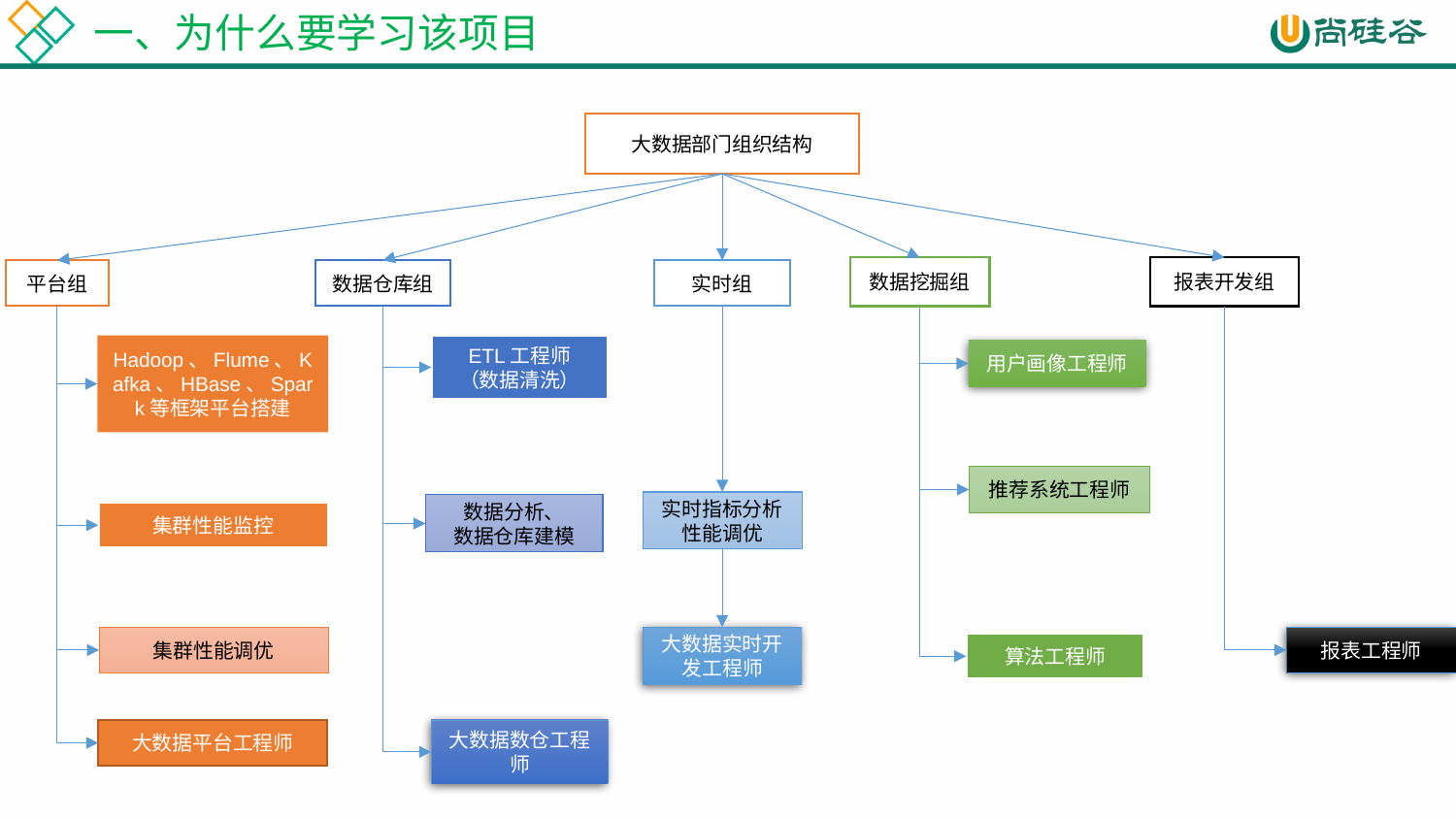

一、为什么要学习该项目
大数据部门组织结构
数据挖掘组
报表开发组
实时组
平台组
数据仓库组
Hadoop、Flume、Kafka、HBase、Spark等框架平台搭建
ETL工程师
（数据清洗）
用户画像工程师
推荐系统工程师
实时指标分析
性能调优
数据分析、
数据仓库建模
集群性能监控
报表工程师
集群性能调优
大数据实时开发工程师
算法工程师
大数据平台工程师
大数据数仓工程师